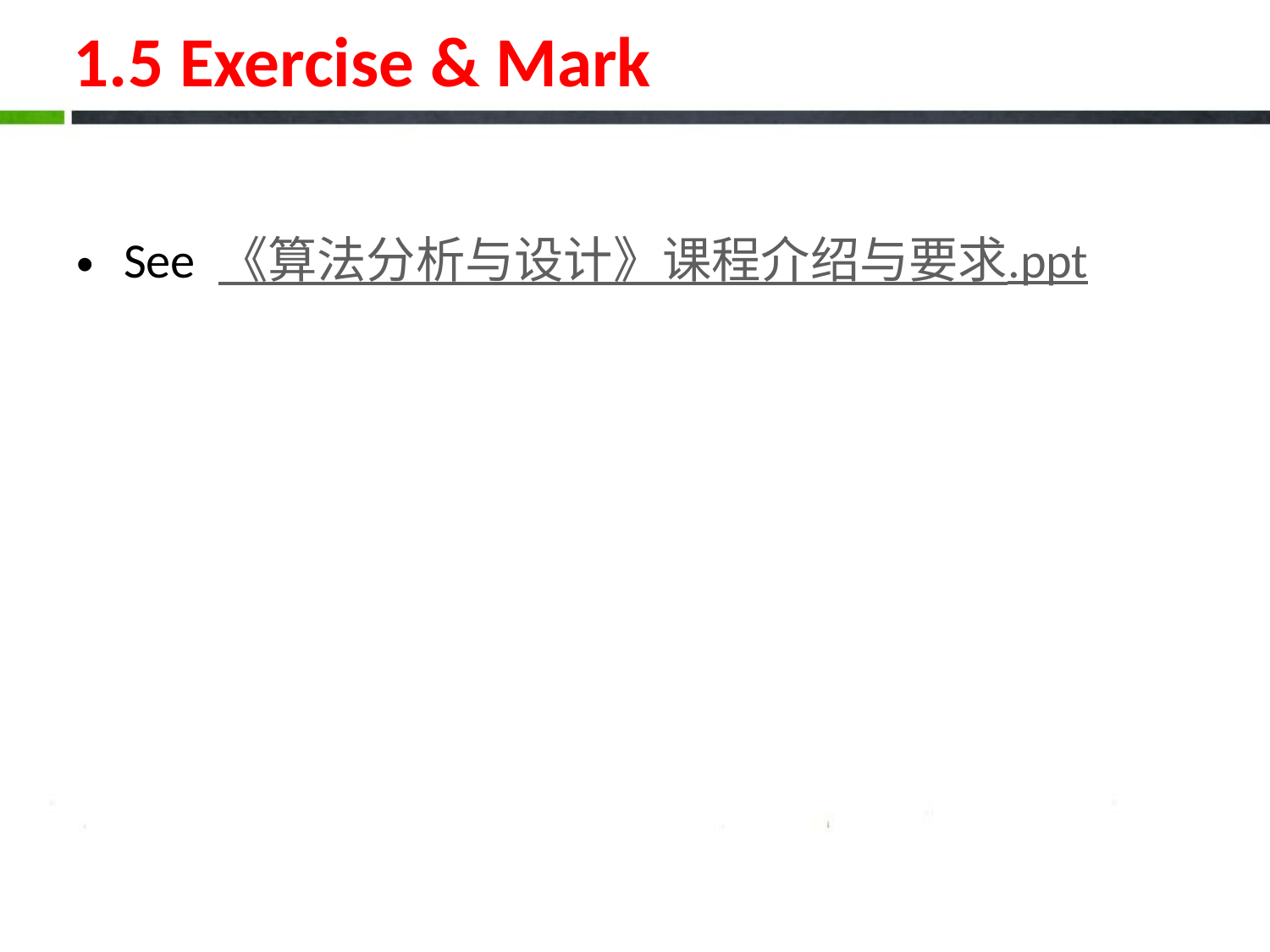

# 1.5 Exercise & Mark
See 《算法分析与设计》课程介绍与要求.ppt